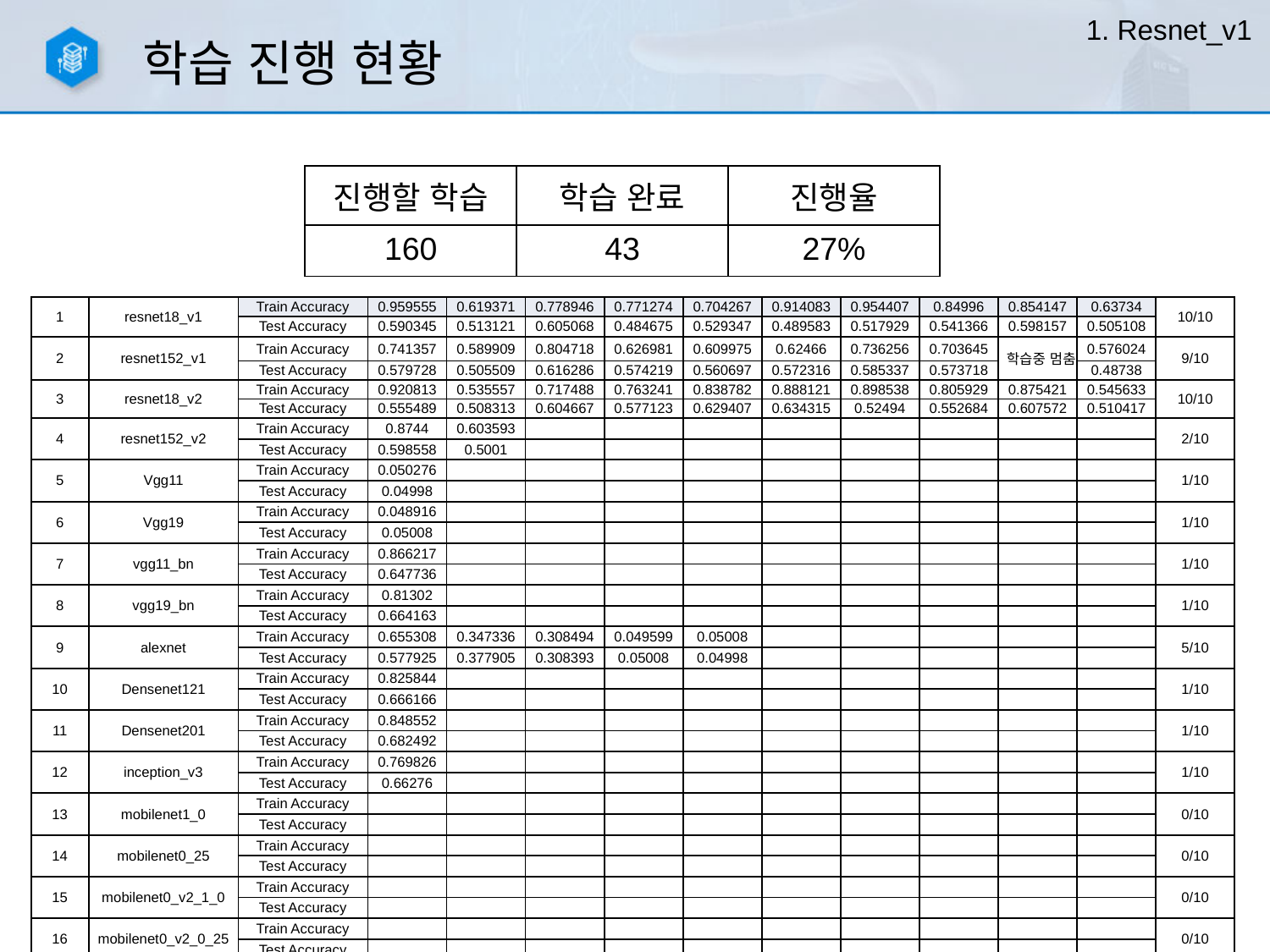

1. Resnet_v1
 학습 진행 현황
| 진행할 학습 | 학습 완료 | 진행율 |
| --- | --- | --- |
| 160 | 43 | 27% |
| 1 | resnet18\_v1 | Train Accuracy | 0.959555 | 0.619371 | 0.778946 | 0.771274 | 0.704267 | 0.914083 | 0.954407 | 0.84996 | 0.854147 | 0.63734 | 10/10 |
| --- | --- | --- | --- | --- | --- | --- | --- | --- | --- | --- | --- | --- | --- |
|  |  | Test Accuracy | 0.590345 | 0.513121 | 0.605068 | 0.484675 | 0.529347 | 0.489583 | 0.517929 | 0.541366 | 0.598157 | 0.505108 |  |
| 2 | resnet152\_v1 | Train Accuracy | 0.741357 | 0.589909 | 0.804718 | 0.626981 | 0.609975 | 0.62466 | 0.736256 | 0.703645 | 학습중 멈춤 | 0.576024 | 9/10 |
|  |  | Test Accuracy | 0.579728 | 0.505509 | 0.616286 | 0.574219 | 0.560697 | 0.572316 | 0.585337 | 0.573718 |  | 0.48738 |  |
| 3 | resnet18\_v2 | Train Accuracy | 0.920813 | 0.535557 | 0.717488 | 0.763241 | 0.838782 | 0.888121 | 0.898538 | 0.805929 | 0.875421 | 0.545633 | 10/10 |
|  |  | Test Accuracy | 0.555489 | 0.508313 | 0.604667 | 0.577123 | 0.629407 | 0.634315 | 0.52494 | 0.552684 | 0.607572 | 0.510417 |  |
| 4 | resnet152\_v2 | Train Accuracy | 0.8744 | 0.603593 |  |  |  |  |  |  |  |  | 2/10 |
|  |  | Test Accuracy | 0.598558 | 0.5001 |  |  |  |  |  |  |  |  |  |
| 5 | Vgg11 | Train Accuracy | 0.050276 |  |  |  |  |  |  |  |  |  | 1/10 |
|  |  | Test Accuracy | 0.04998 |  |  |  |  |  |  |  |  |  |  |
| 6 | Vgg19 | Train Accuracy | 0.048916 |  |  |  |  |  |  |  |  |  | 1/10 |
|  |  | Test Accuracy | 0.05008 |  |  |  |  |  |  |  |  |  |  |
| 7 | vgg11\_bn | Train Accuracy | 0.866217 |  |  |  |  |  |  |  |  |  | 1/10 |
|  |  | Test Accuracy | 0.647736 |  |  |  |  |  |  |  |  |  |  |
| 8 | vgg19\_bn | Train Accuracy | 0.81302 |  |  |  |  |  |  |  |  |  | 1/10 |
|  |  | Test Accuracy | 0.664163 |  |  |  |  |  |  |  |  |  |  |
| 9 | alexnet | Train Accuracy | 0.655308 | 0.347336 | 0.308494 | 0.049599 | 0.05008 |  |  |  |  |  | 5/10 |
|  |  | Test Accuracy | 0.577925 | 0.377905 | 0.308393 | 0.05008 | 0.04998 |  |  |  |  |  |  |
| 10 | Densenet121 | Train Accuracy | 0.825844 |  |  |  |  |  |  |  |  |  | 1/10 |
|  |  | Test Accuracy | 0.666166 |  |  |  |  |  |  |  |  |  |  |
| 11 | Densenet201 | Train Accuracy | 0.848552 |  |  |  |  |  |  |  |  |  | 1/10 |
|  |  | Test Accuracy | 0.682492 |  |  |  |  |  |  |  |  |  |  |
| 12 | inception\_v3 | Train Accuracy | 0.769826 |  |  |  |  |  |  |  |  |  | 1/10 |
|  |  | Test Accuracy | 0.66276 |  |  |  |  |  |  |  |  |  |  |
| 13 | mobilenet1\_0 | Train Accuracy |  |  |  |  |  |  |  |  |  |  | 0/10 |
|  |  | Test Accuracy |  |  |  |  |  |  |  |  |  |  |  |
| 14 | mobilenet0\_25 | Train Accuracy |  |  |  |  |  |  |  |  |  |  | 0/10 |
|  |  | Test Accuracy |  |  |  |  |  |  |  |  |  |  |  |
| 15 | mobilenet0\_v2\_1\_0 | Train Accuracy |  |  |  |  |  |  |  |  |  |  | 0/10 |
|  |  | Test Accuracy |  |  |  |  |  |  |  |  |  |  |  |
| 16 | mobilenet0\_v2\_0\_25 | Train Accuracy |  |  |  |  |  |  |  |  |  |  | 0/10 |
|  |  | Test Accuracy |  |  |  |  |  |  |  |  |  |  |  |